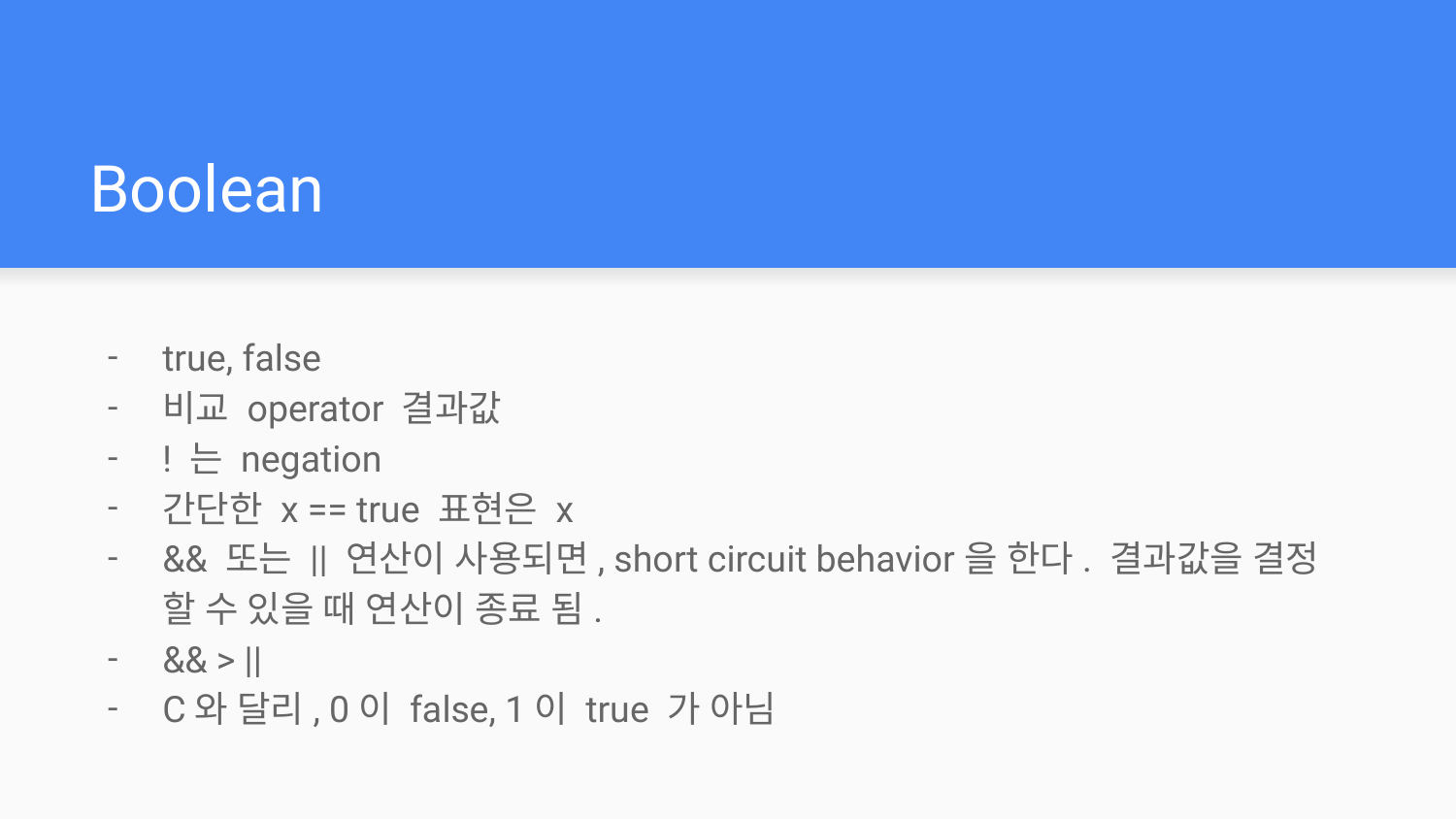

# Boolean
true, false
비교 operator 결과값
! 는 negation
간단한 x == true 표현은 x
&& 또는 || 연산이 사용되면, short circuit behavior을 한다. 결과값을 결정 할 수 있을 때 연산이 종료 됨.
&& > ||
C와 달리, 0이 false, 1이 true 가 아님